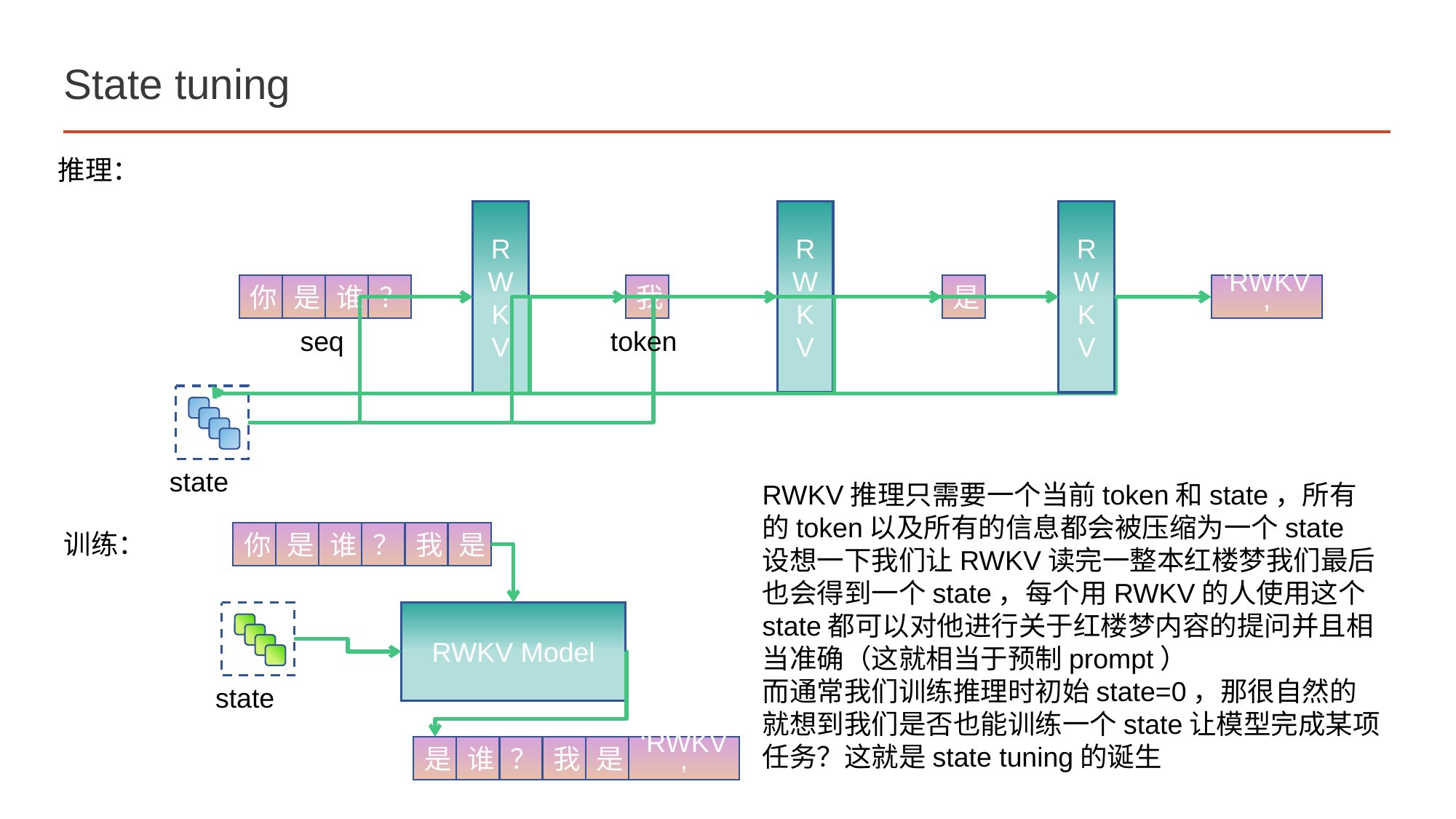

# State tuning
推理：
RWK
V
RWK
V
RWK
V
‘RWKV’
你
是
谁
？
我
是
seq
token

state
RWKV推理只需要一个当前token和state，所有的token以及所有的信息都会被压缩为一个state
设想一下我们让RWKV读完一整本红楼梦我们最后也会得到一个state，每个用RWKV的人使用这个state都可以对他进行关于红楼梦内容的提问并且相当准确（这就相当于预制prompt）
而通常我们训练推理时初始state=0，那很自然的就想到我们是否也能训练一个state让模型完成某项任务？这就是state tuning的诞生

训练：
你
是
谁
？
我
是

state
RWKV Model
是
谁
？
我
是
‘RWKV’